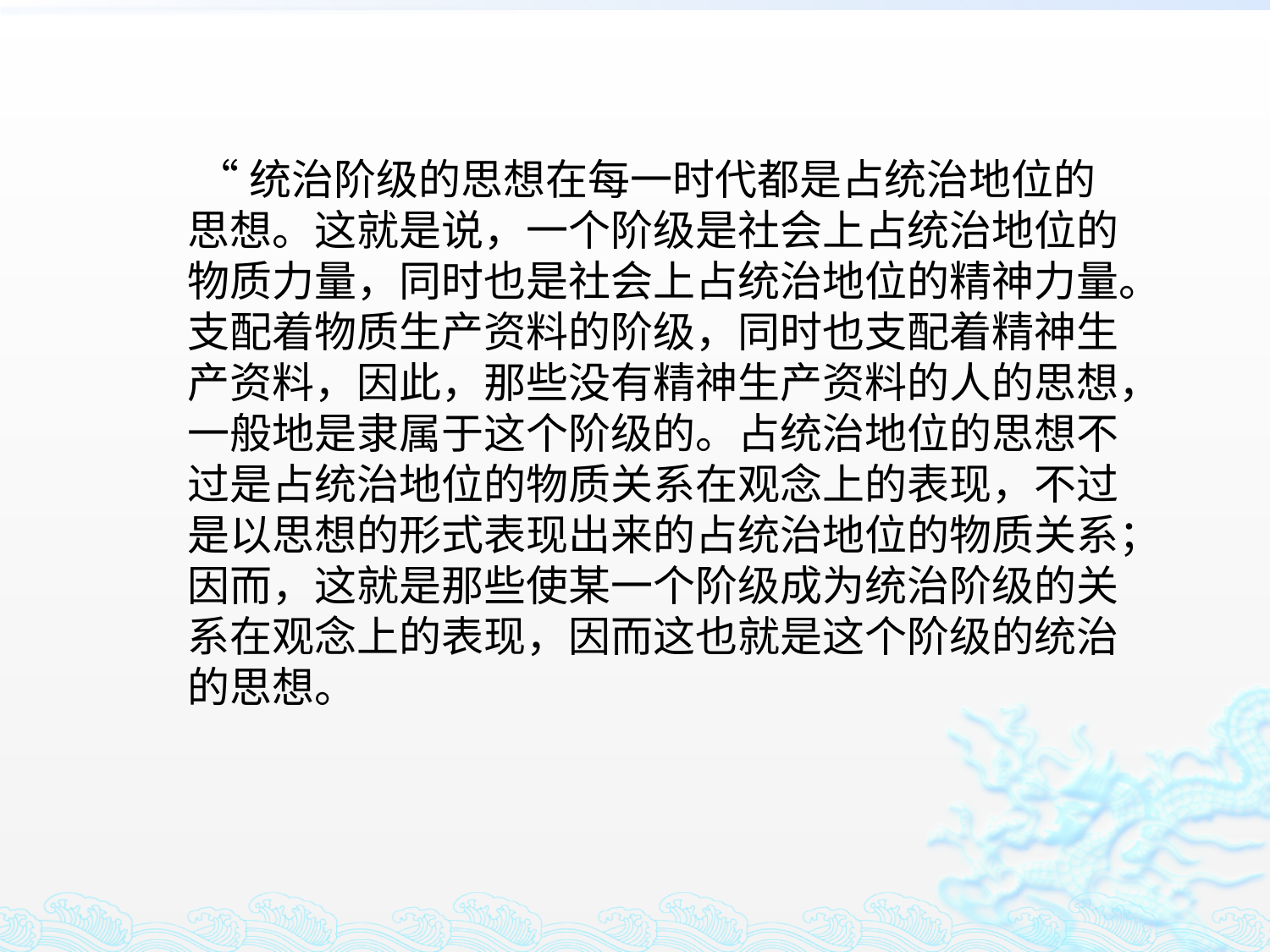

“统治阶级的思想在每一时代都是占统治地位的思想。这就是说，一个阶级是社会上占统治地位的物质力量，同时也是社会上占统治地位的精神力量。支配着物质生产资料的阶级，同时也支配着精神生产资料，因此，那些没有精神生产资料的人的思想，一般地是隶属于这个阶级的。占统治地位的思想不过是占统治地位的物质关系在观念上的表现，不过是以思想的形式表现出来的占统治地位的物质关系；因而，这就是那些使某一个阶级成为统治阶级的关系在观念上的表现，因而这也就是这个阶级的统治的思想。